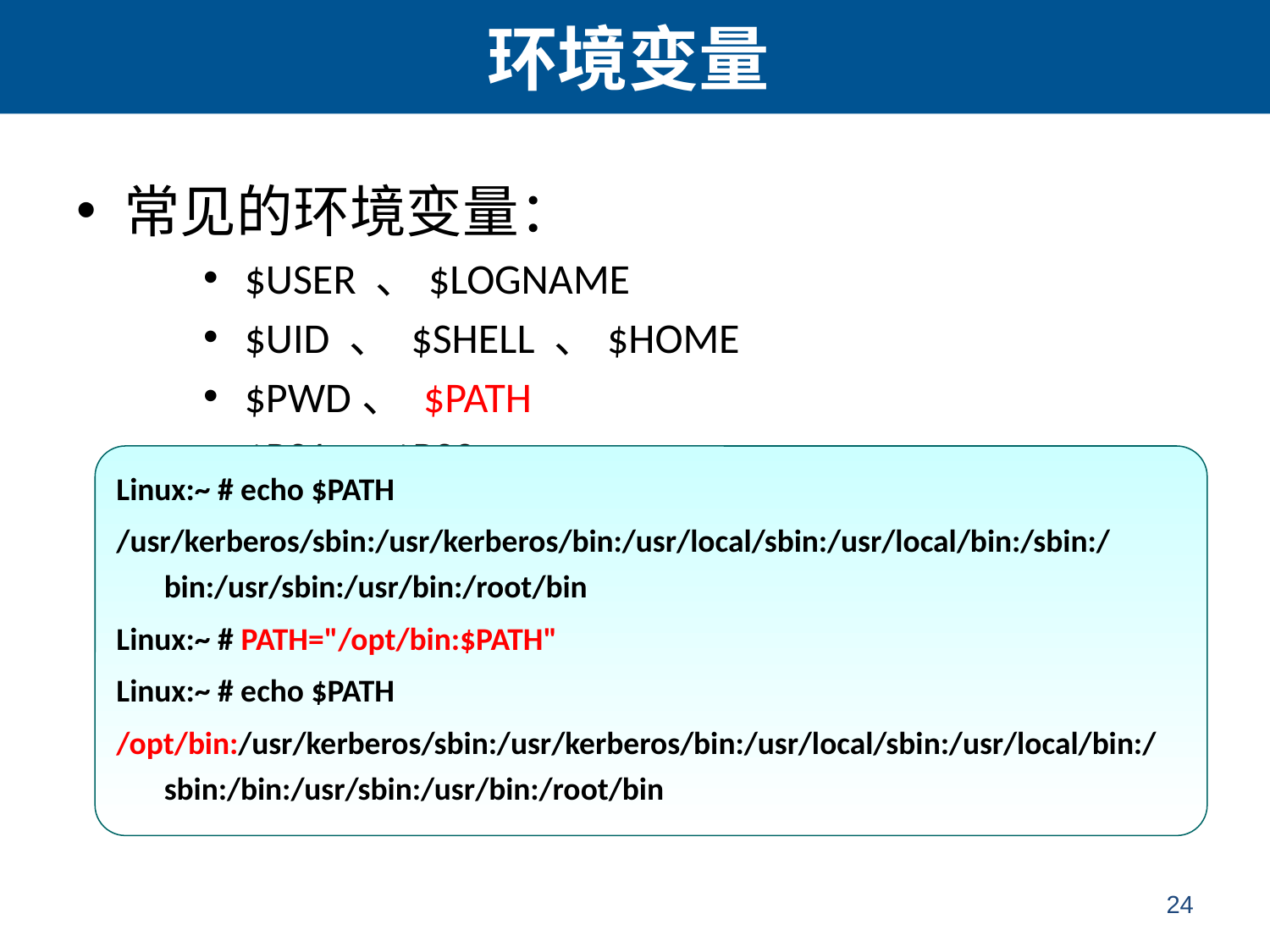

# 环境变量
常见的环境变量：
 $USER 、$LOGNAME
 $UID 、 $SHELL 、$HOME
 $PWD、 $PATH
 $PS1、$PS2
Linux:~ # echo $PATH
/usr/kerberos/sbin:/usr/kerberos/bin:/usr/local/sbin:/usr/local/bin:/sbin:/bin:/usr/sbin:/usr/bin:/root/bin
Linux:~ # PATH="/opt/bin:$PATH"
Linux:~ # echo $PATH
/opt/bin:/usr/kerberos/sbin:/usr/kerberos/bin:/usr/local/sbin:/usr/local/bin:/sbin:/bin:/usr/sbin:/usr/bin:/root/bin
24